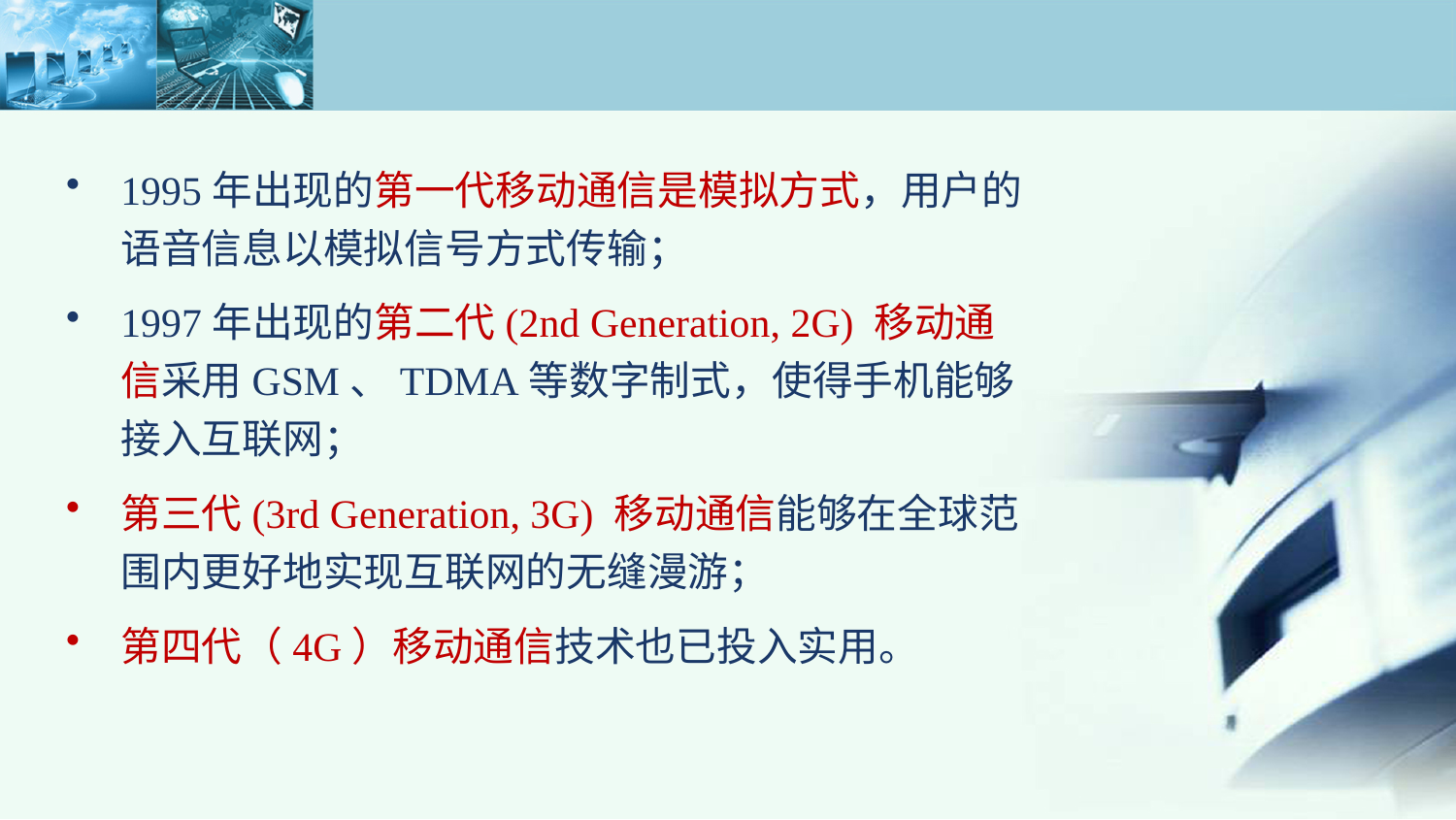

1995年出现的第一代移动通信是模拟方式，用户的语音信息以模拟信号方式传输；
1997年出现的第二代(2nd Generation, 2G) 移动通信采用GSM、TDMA等数字制式，使得手机能够接入互联网；
第三代(3rd Generation, 3G) 移动通信能够在全球范围内更好地实现互联网的无缝漫游；
第四代（4G）移动通信技术也已投入实用。